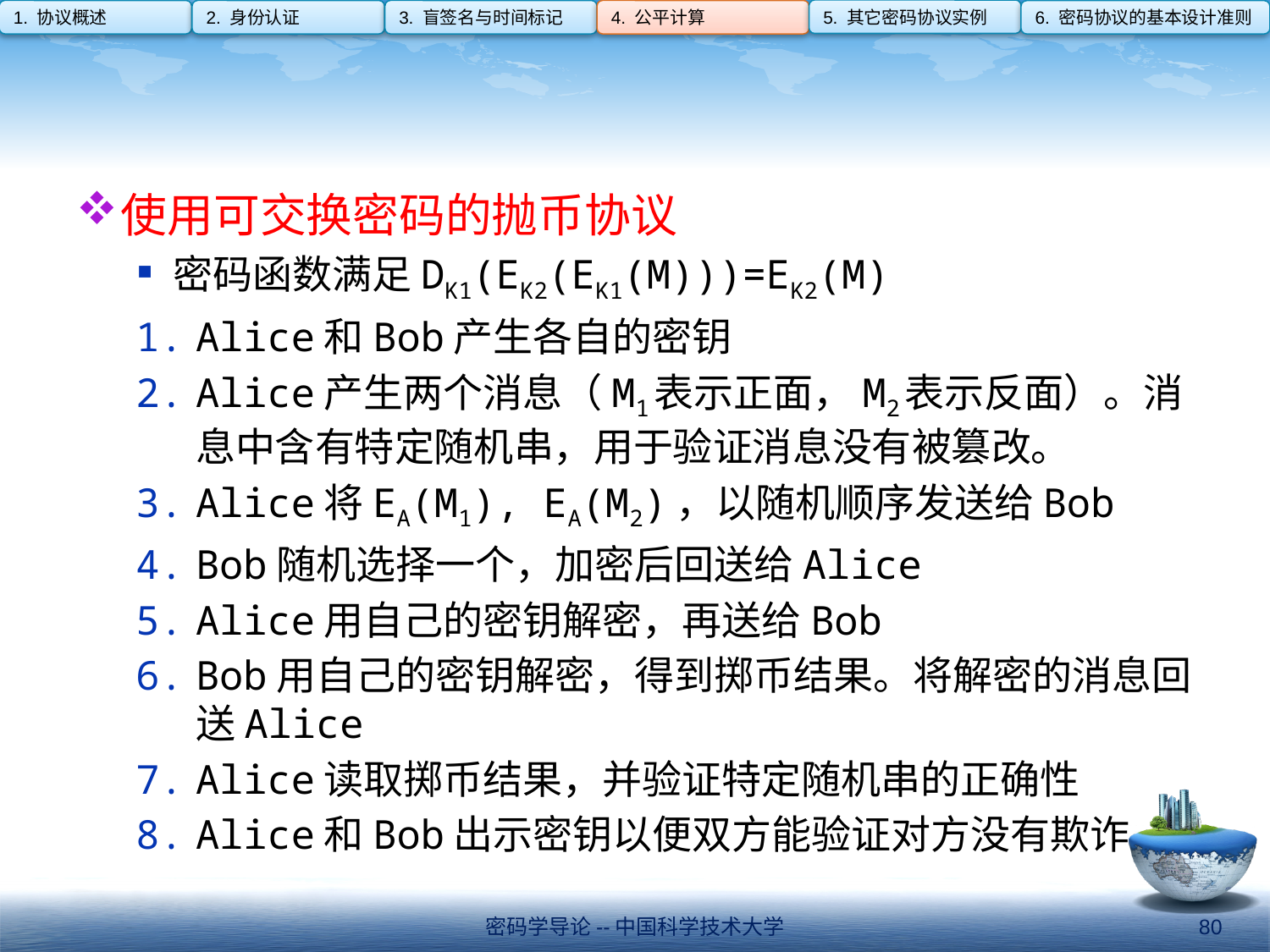

5. 其它密码协议实例
1. 协议概述
2. 身份认证
3. 盲签名与时间标记
4. 公平计算
6. 密码协议的基本设计准则
#
使用可交换密码的抛币协议
密码函数满足DK1(EK2(EK1(M)))=EK2(M)
Alice和Bob产生各自的密钥
Alice产生两个消息（M1表示正面，M2表示反面）。消息中含有特定随机串，用于验证消息没有被篡改。
Alice将EA(M1), EA(M2)，以随机顺序发送给Bob
Bob随机选择一个，加密后回送给Alice
Alice用自己的密钥解密，再送给Bob
Bob用自己的密钥解密，得到掷币结果。将解密的消息回送Alice
Alice读取掷币结果，并验证特定随机串的正确性
Alice和Bob出示密钥以便双方能验证对方没有欺诈
密码学导论--中国科学技术大学
80